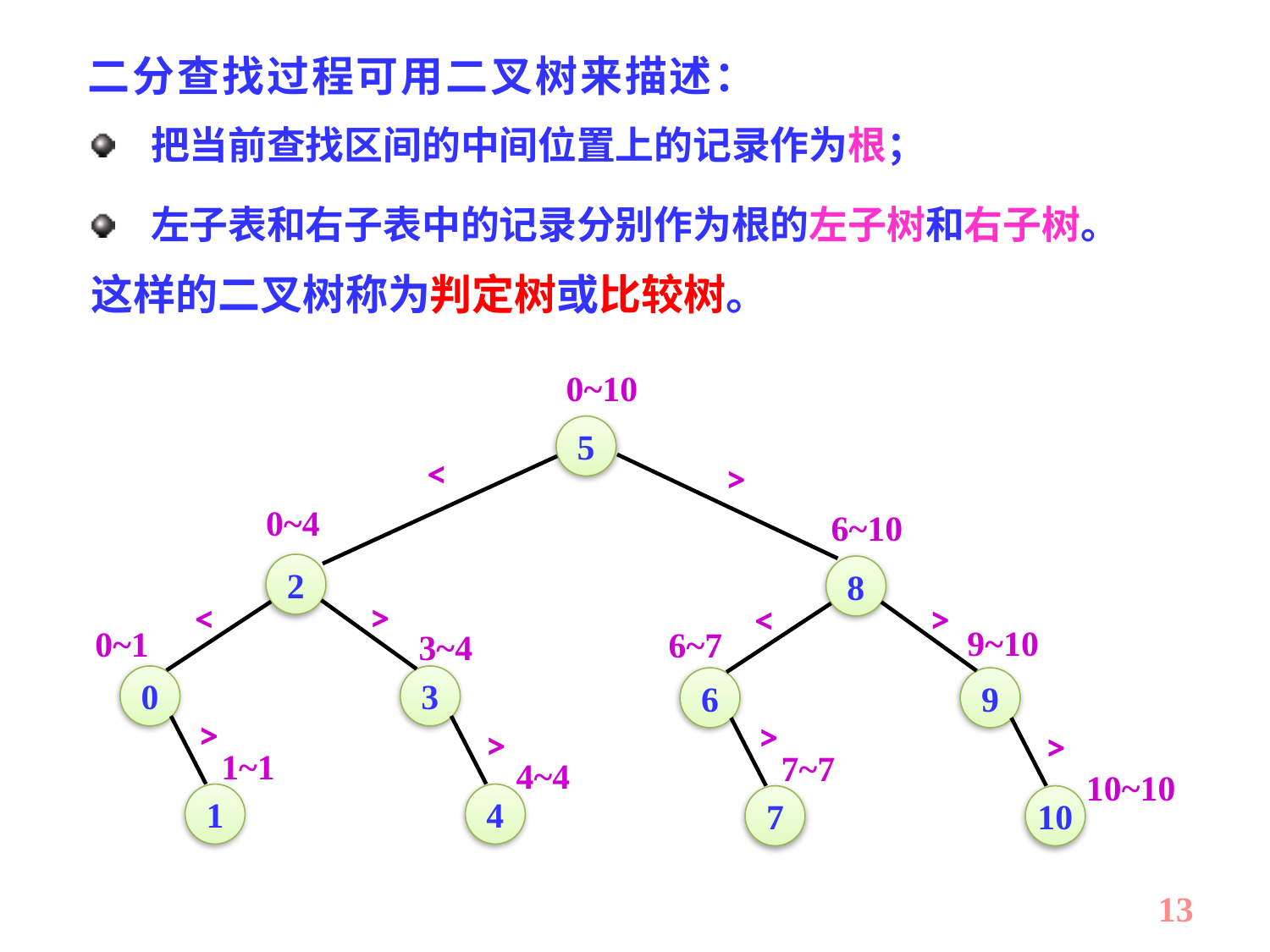

二分查找过程可用二叉树来描述：
把当前查找区间的中间位置上的记录作为根；
左子表和右子表中的记录分别作为根的左子树和右子树。
这样的二叉树称为判定树或比较树。
0~10
5
<

>
0~4
6~10
2
8
>
<
>
<

9~10
0~1
6~7
3~4
0
3
6
9
>
>

>
>
1~1
7~7
4~4
10~10
1
4
7
10
13